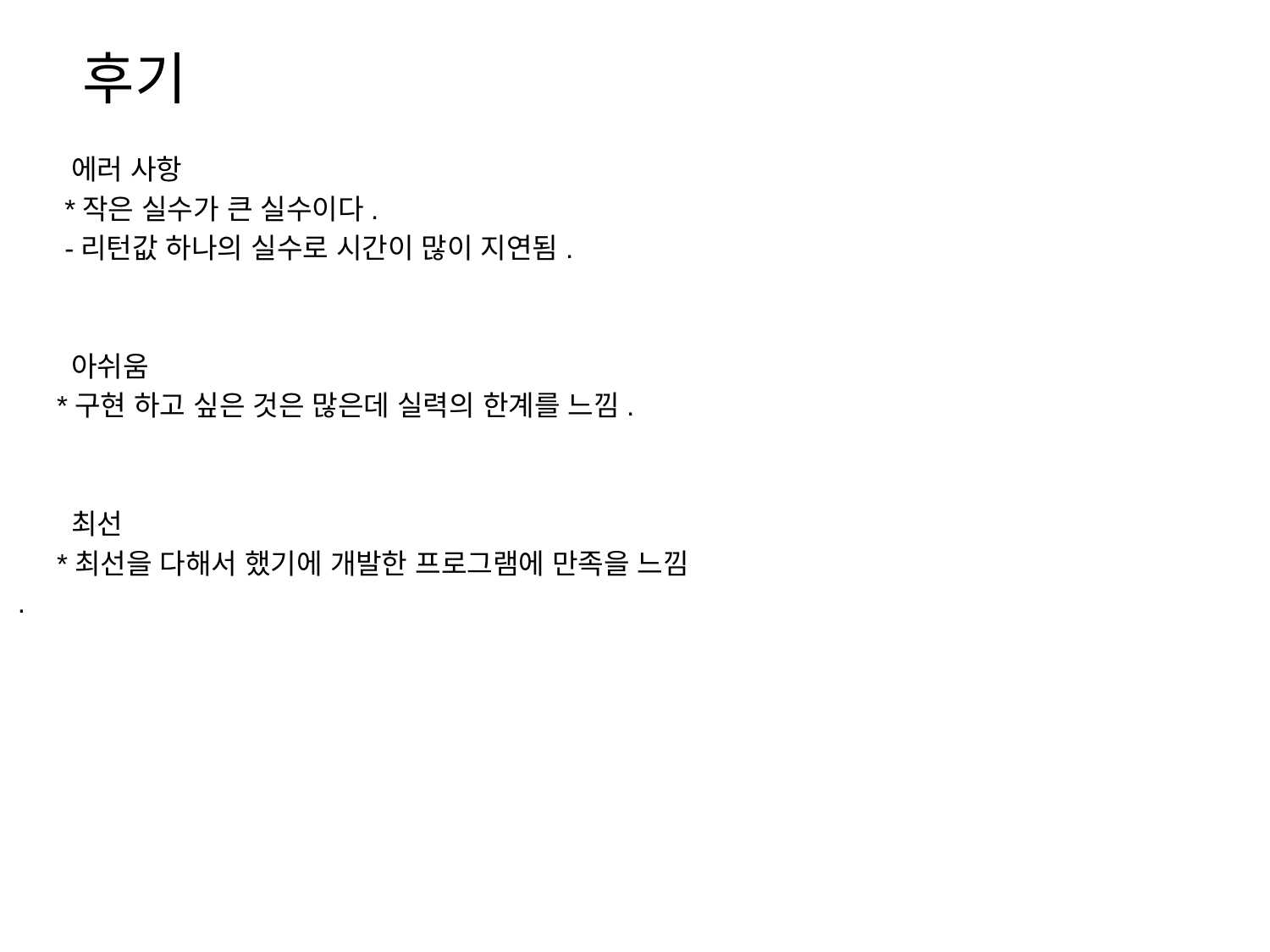

# 후기

      에러 사항
      *작은 실수가 큰 실수이다.
      -리턴값 하나의 실수로 시간이 많이 지연됨.

      아쉬움
     *구현 하고 싶은 것은 많은데 실력의 한계를 느낌.

      최선
     *최선을 다해서 했기에 개발한 프로그램에 만족을 느낌
.